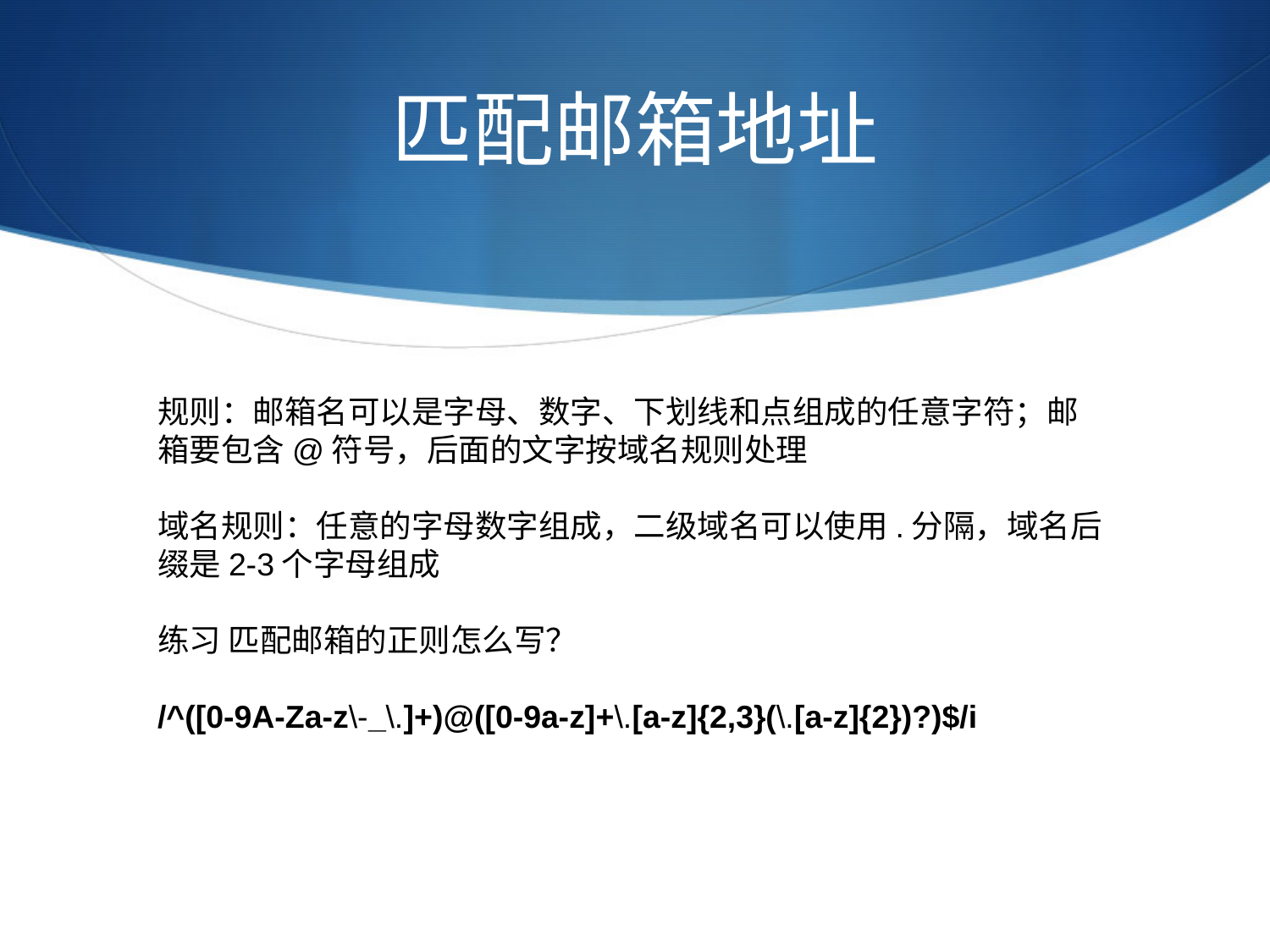

# 匹配邮箱地址
规则：邮箱名可以是字母、数字、下划线和点组成的任意字符；邮箱要包含@符号，后面的文字按域名规则处理

域名规则：任意的字母数字组成，二级域名可以使用.分隔，域名后缀是2-3个字母组成

练习 匹配邮箱的正则怎么写？

/^([0-9A-Za-z\-_\.]+)@([0-9a-z]+\.[a-z]{2,3}(\.[a-z]{2})?)$/i